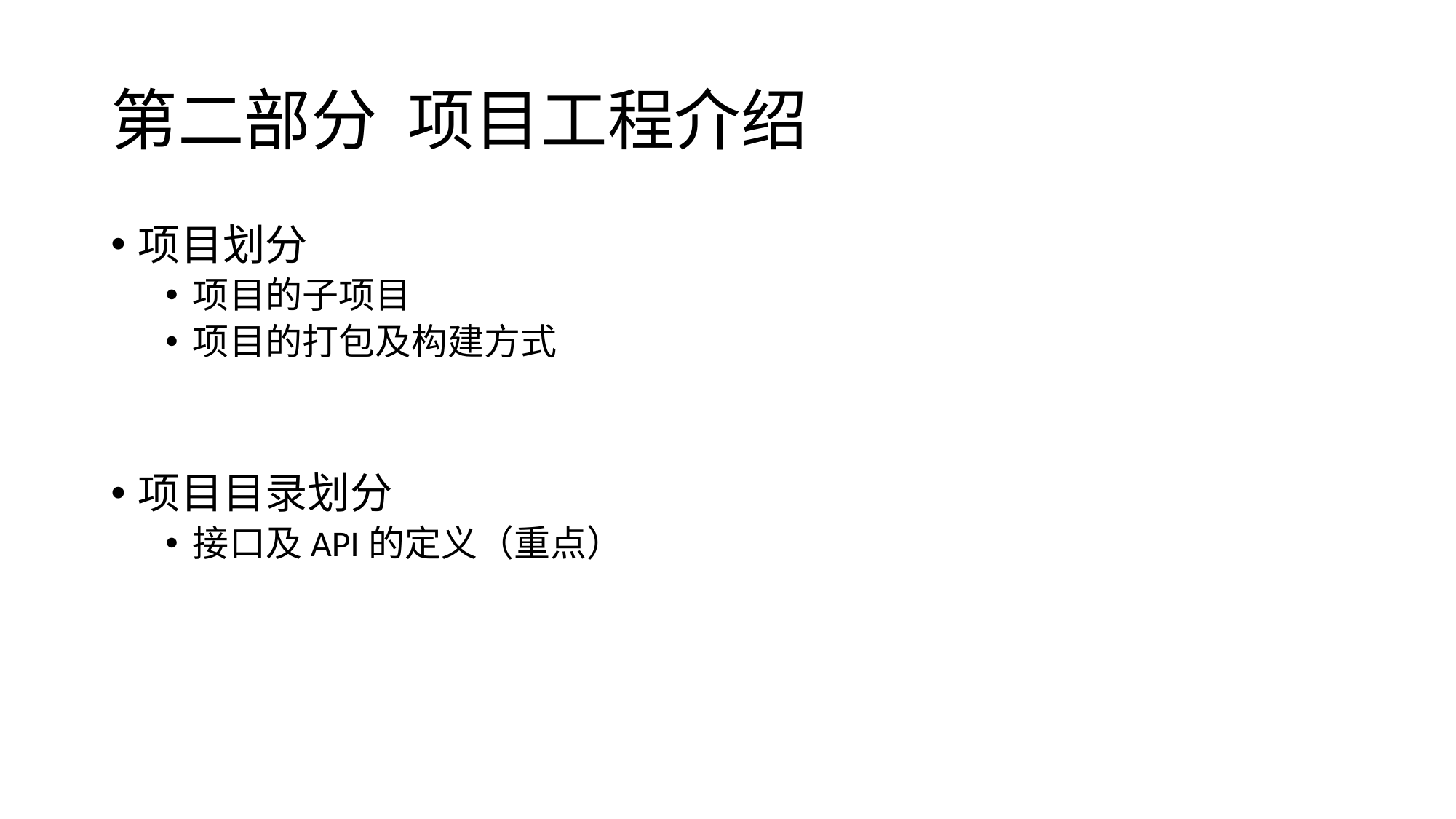

# 第二部分  项目工程介绍
项目划分
项目的子项目
项目的打包及构建方式

项目目录划分
接口及API的定义（重点）